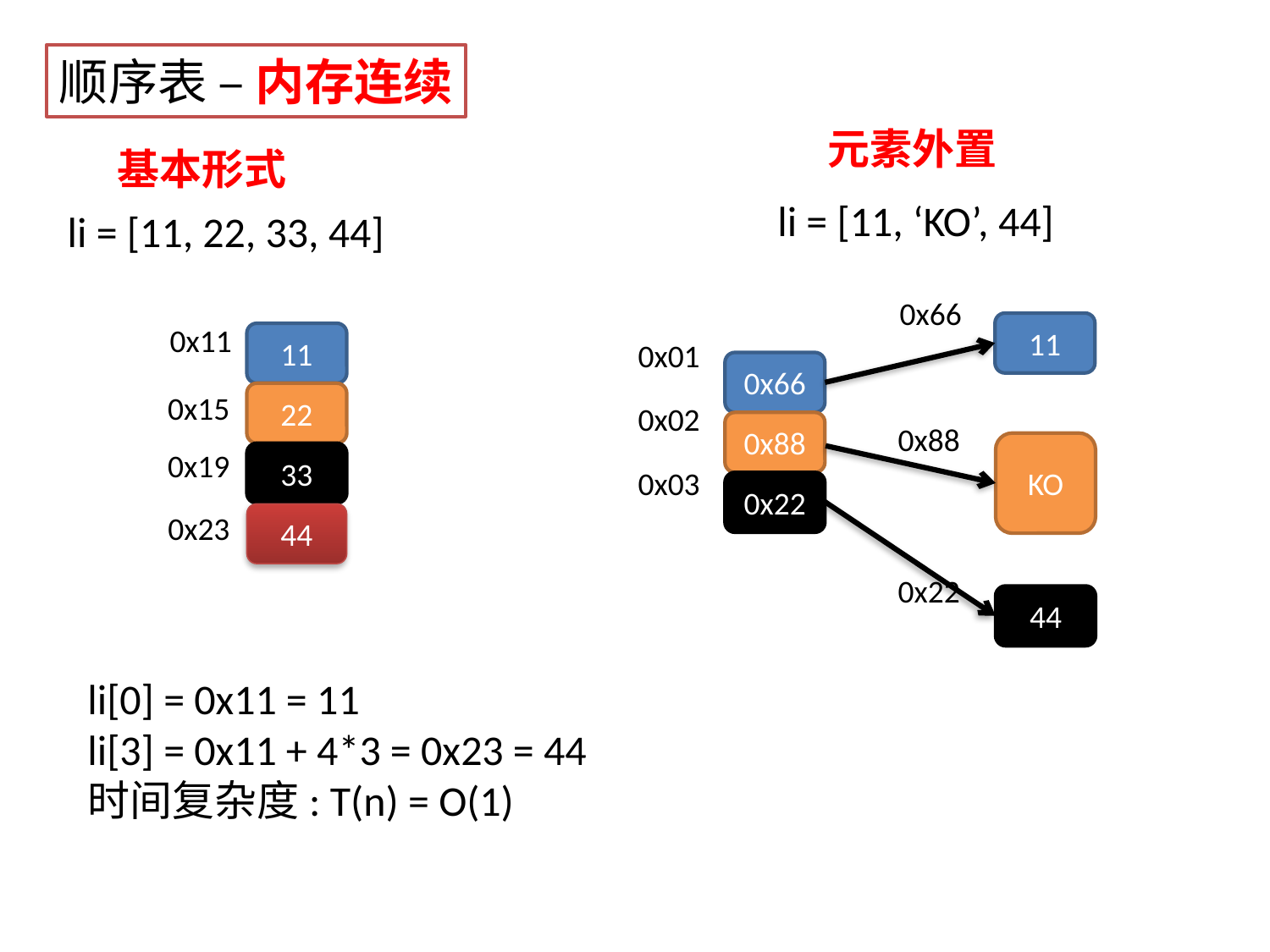

顺序表 – 内存连续
元素外置
基本形式
li = [11, ‘KO’, 44]
li = [11, 22, 33, 44]
0x66
11
0x11
11
0x01
0x66
0x15
22
0x02
0x88
0x88
KO
0x19
33
0x03
0x22
0x23
44
0x22
44
li[0] = 0x11 = 11
li[3] = 0x11 + 4*3 = 0x23 = 44
时间复杂度: T(n) = O(1)